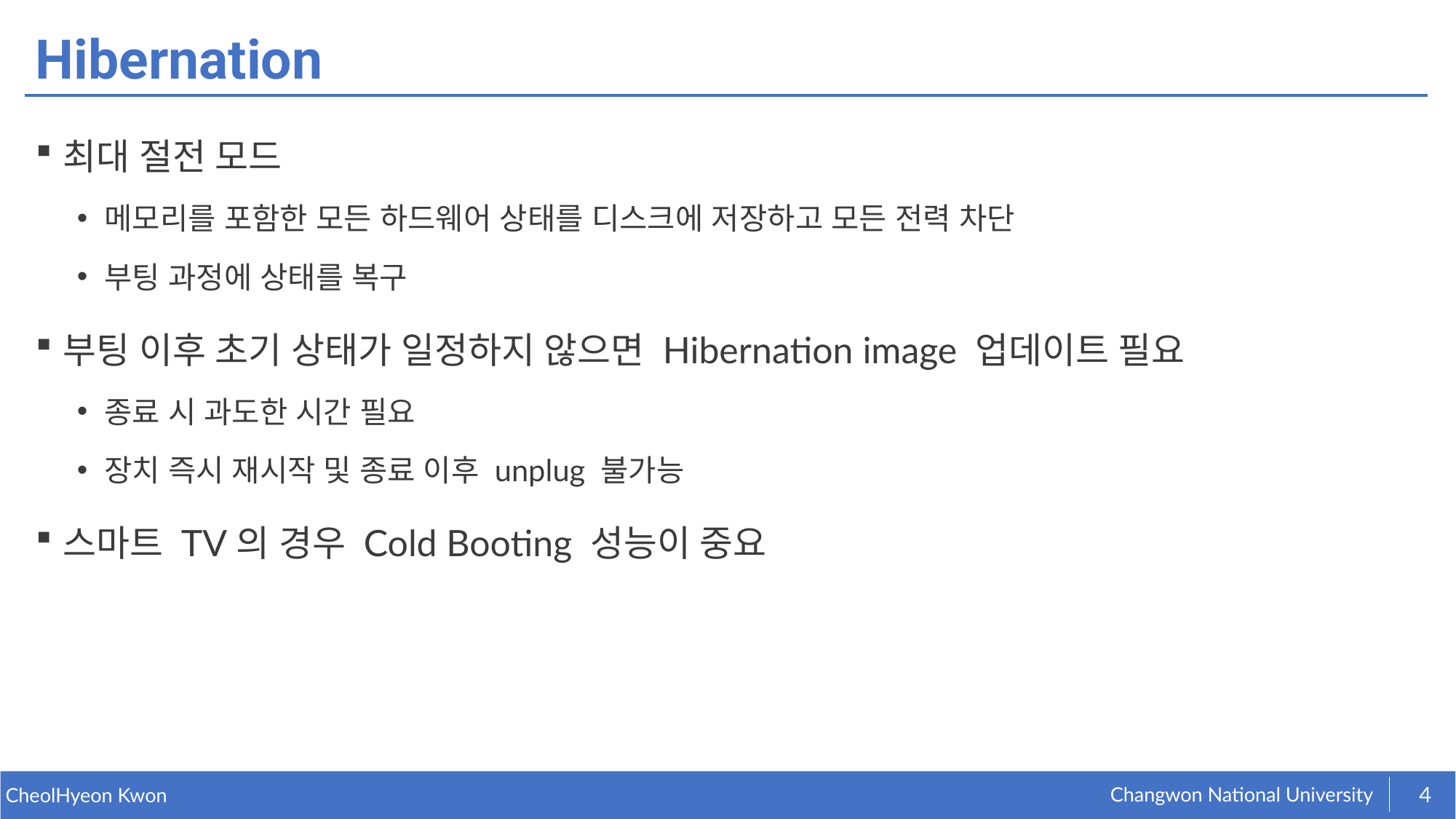

# Hibernation
최대 절전 모드
메모리를 포함한 모든 하드웨어 상태를 디스크에 저장하고 모든 전력 차단
부팅 과정에 상태를 복구
부팅 이후 초기 상태가 일정하지 않으면 Hibernation image 업데이트 필요
종료 시 과도한 시간 필요
장치 즉시 재시작 및 종료 이후 unplug 불가능
스마트 TV의 경우 Cold Booting 성능이 중요

4